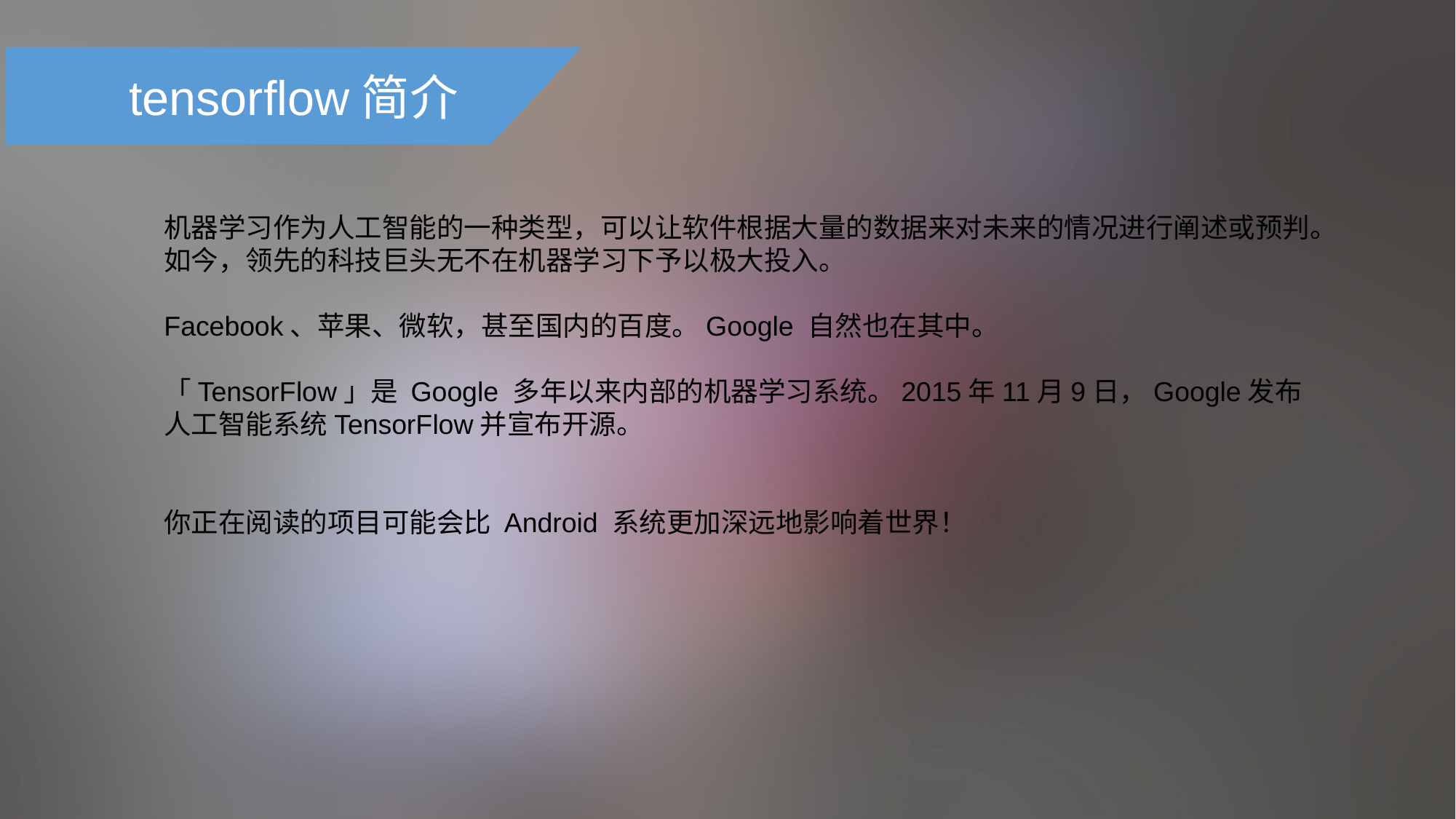

tensorflow简介
机器学习作为人工智能的一种类型，可以让软件根据大量的数据来对未来的情况进行阐述或预判。如今，领先的科技巨头无不在机器学习下予以极大投入。

Facebook、苹果、微软，甚至国内的百度。Google 自然也在其中。

「TensorFlow」是 Google 多年以来内部的机器学习系统。2015年11月9日，Google发布人工智能系统TensorFlow并宣布开源。

你正在阅读的项目可能会比 Android 系统更加深远地影响着世界！